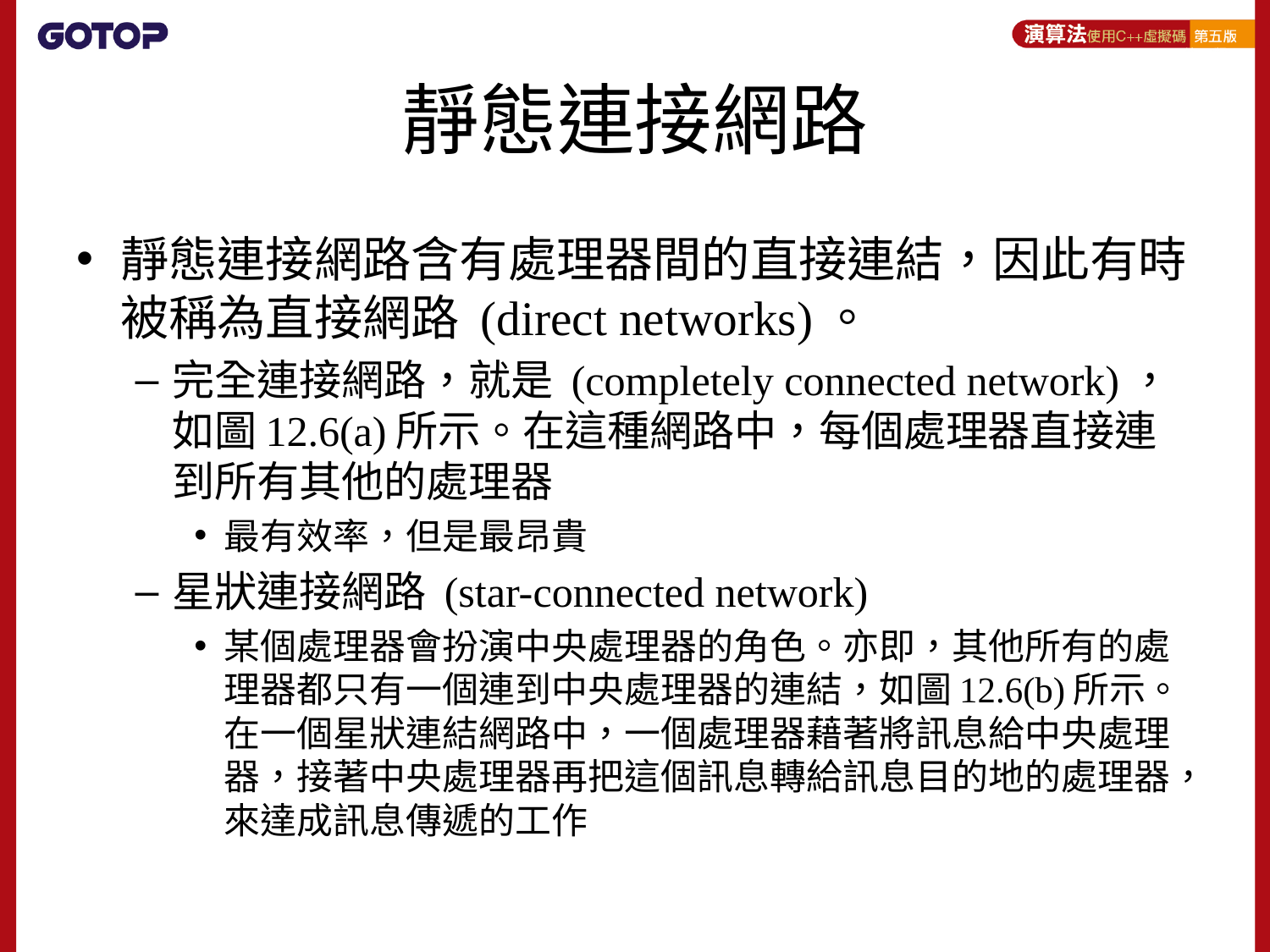

# 靜態連接網路
靜態連接網路含有處理器間的直接連結，因此有時被稱為直接網路 (direct networks)。
完全連接網路，就是 (completely connected network)，如圖12.6(a)所示。在這種網路中，每個處理器直接連到所有其他的處理器
最有效率，但是最昂貴
星狀連接網路 (star-connected network)
某個處理器會扮演中央處理器的角色。亦即，其他所有的處理器都只有一個連到中央處理器的連結，如圖12.6(b)所示。在一個星狀連結網路中，一個處理器藉著將訊息給中央處理器，接著中央處理器再把這個訊息轉給訊息目的地的處理器，來達成訊息傳遞的工作